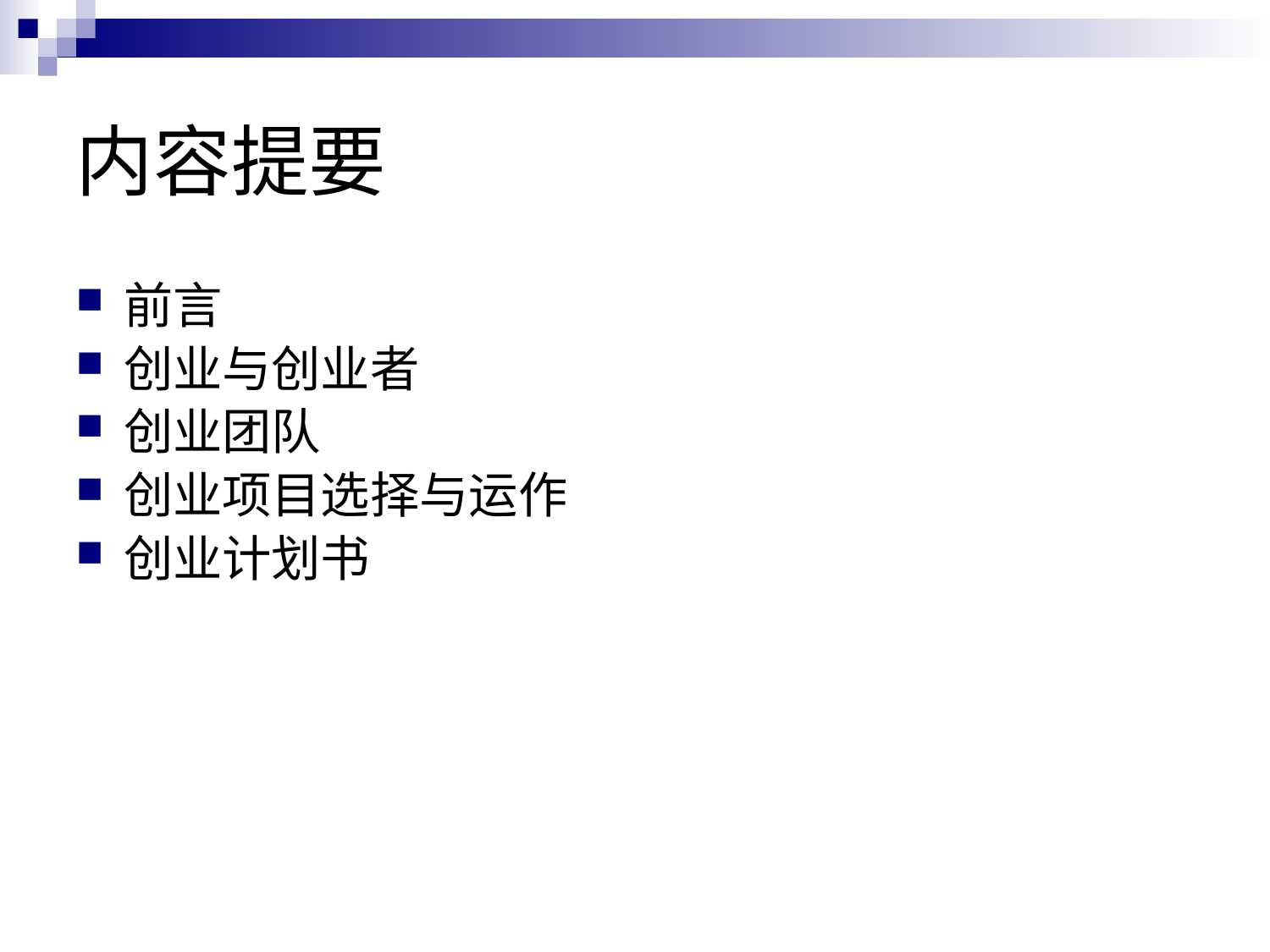

# 内容提要
前言
创业与创业者
创业团队
创业项目选择与运作
创业计划书